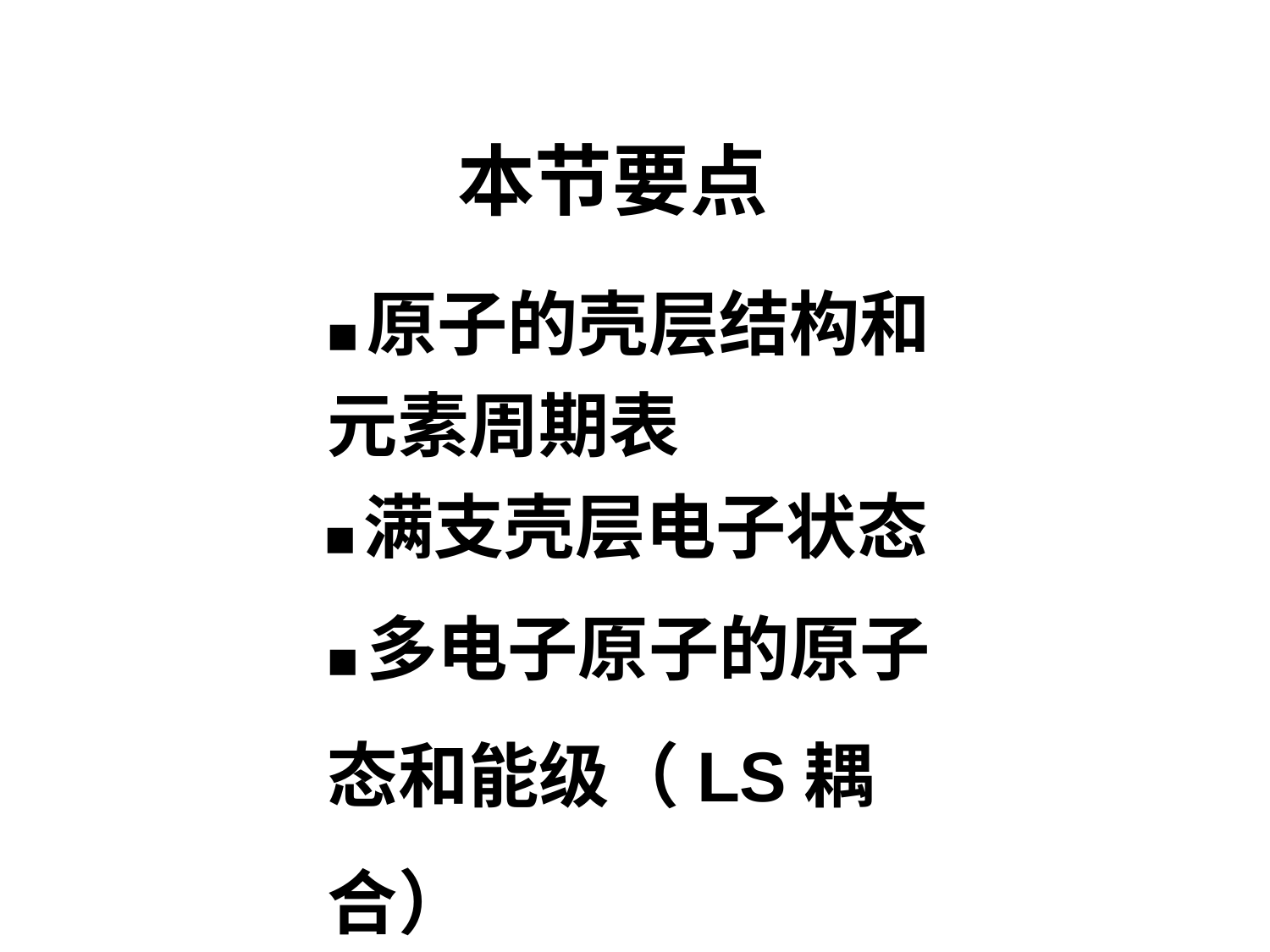

本节要点
■原子的壳层结构和元素周期表
■满支壳层电子状态
■多电子原子的原子态和能级（LS耦合）